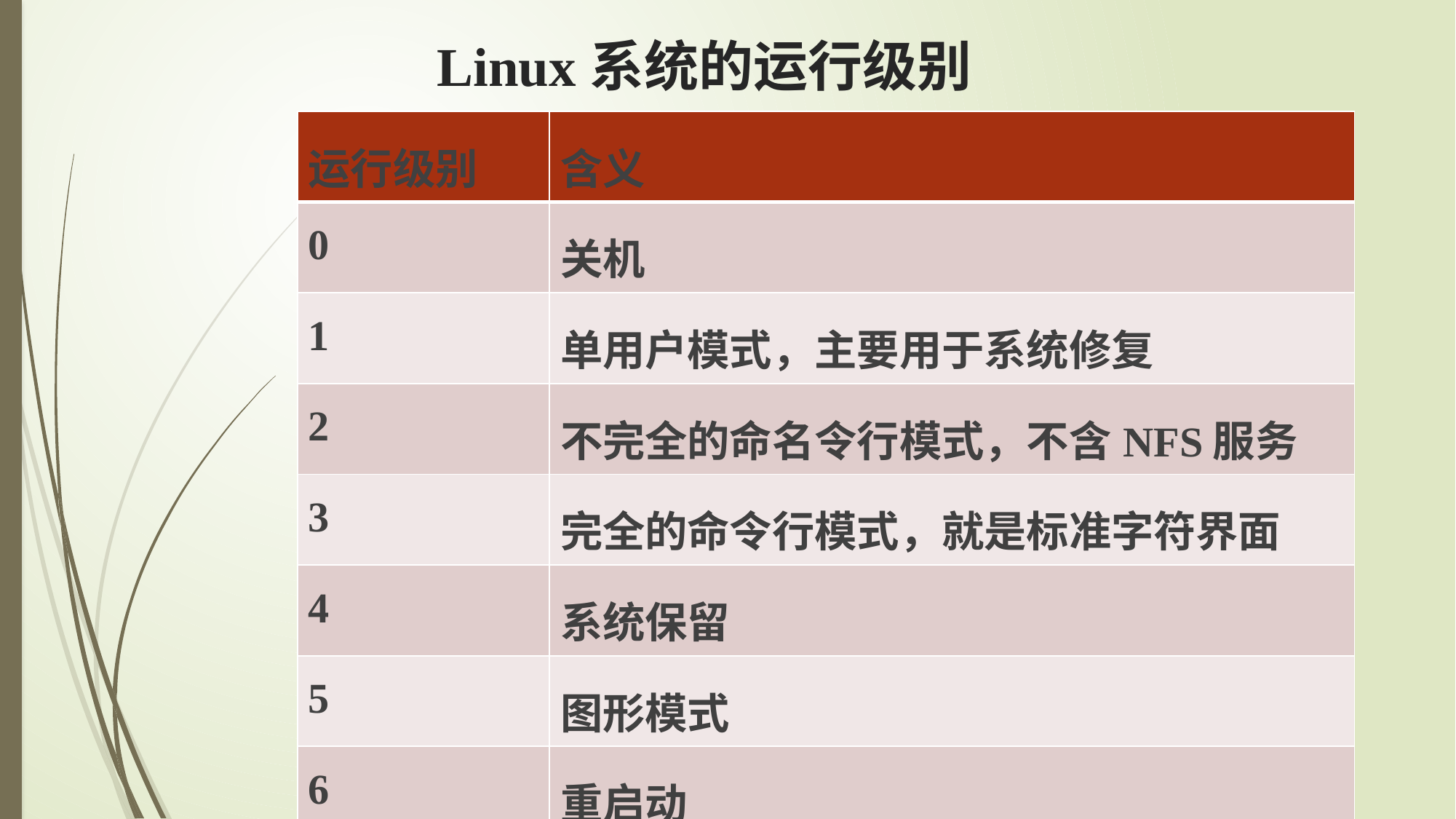

# Linux系统的运行级别
| 运行级别 | 含义 |
| --- | --- |
| 0 | 关机 |
| 1 | 单用户模式，主要用于系统修复 |
| 2 | 不完全的命名令行模式，不含NFS服务 |
| 3 | 完全的命令行模式，就是标准字符界面 |
| 4 | 系统保留 |
| 5 | 图形模式 |
| 6 | 重启动 |